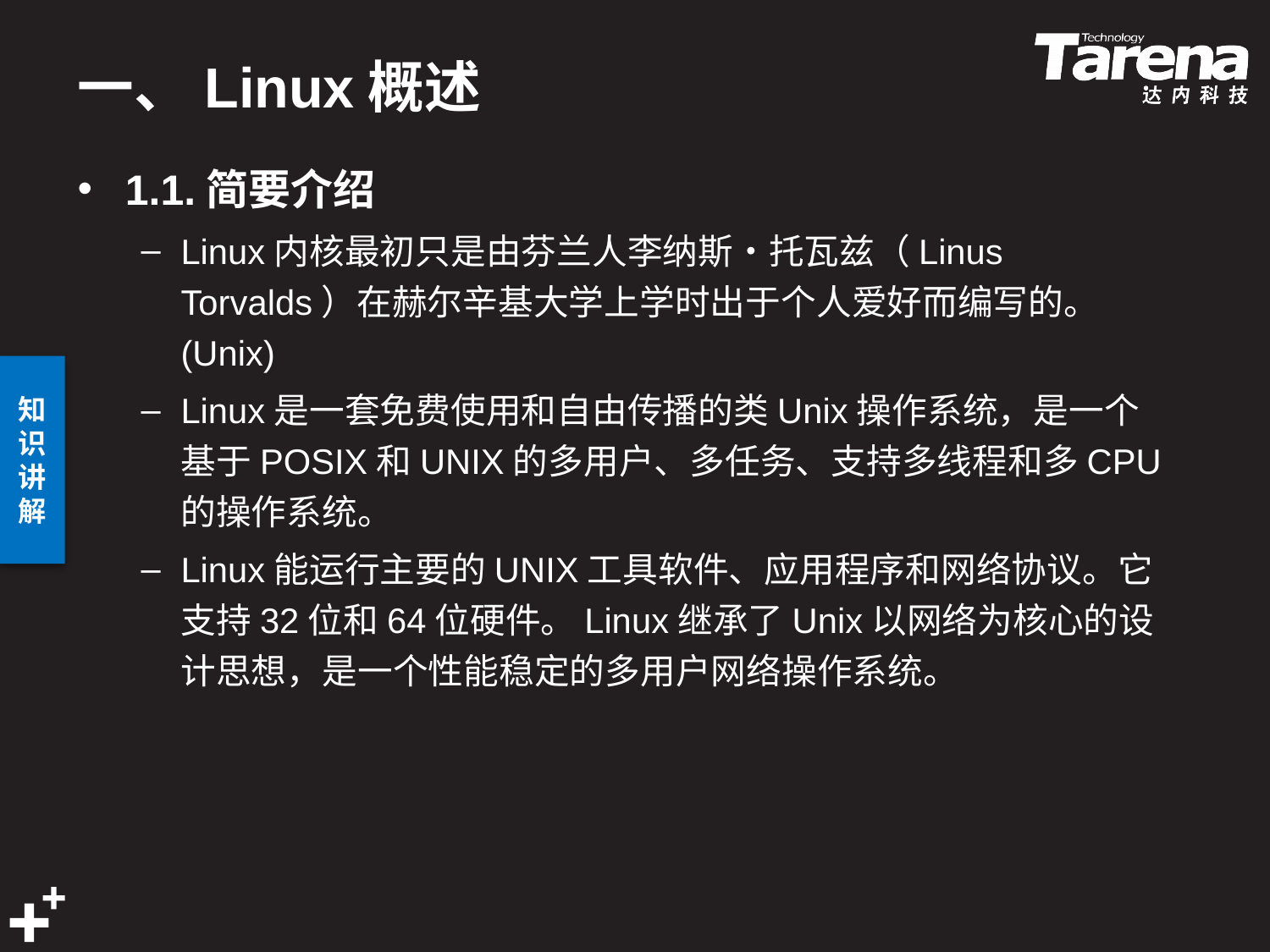

# 一、Linux概述
1.1.简要介绍
Linux内核最初只是由芬兰人李纳斯•托瓦兹（Linus Torvalds）在赫尔辛基大学上学时出于个人爱好而编写的。(Unix)
Linux是一套免费使用和自由传播的类Unix操作系统，是一个基于POSIX和UNIX的多用户、多任务、支持多线程和多CPU的操作系统。
Linux能运行主要的UNIX工具软件、应用程序和网络协议。它支持32位和64位硬件。Linux继承了Unix以网络为核心的设计思想，是一个性能稳定的多用户网络操作系统。